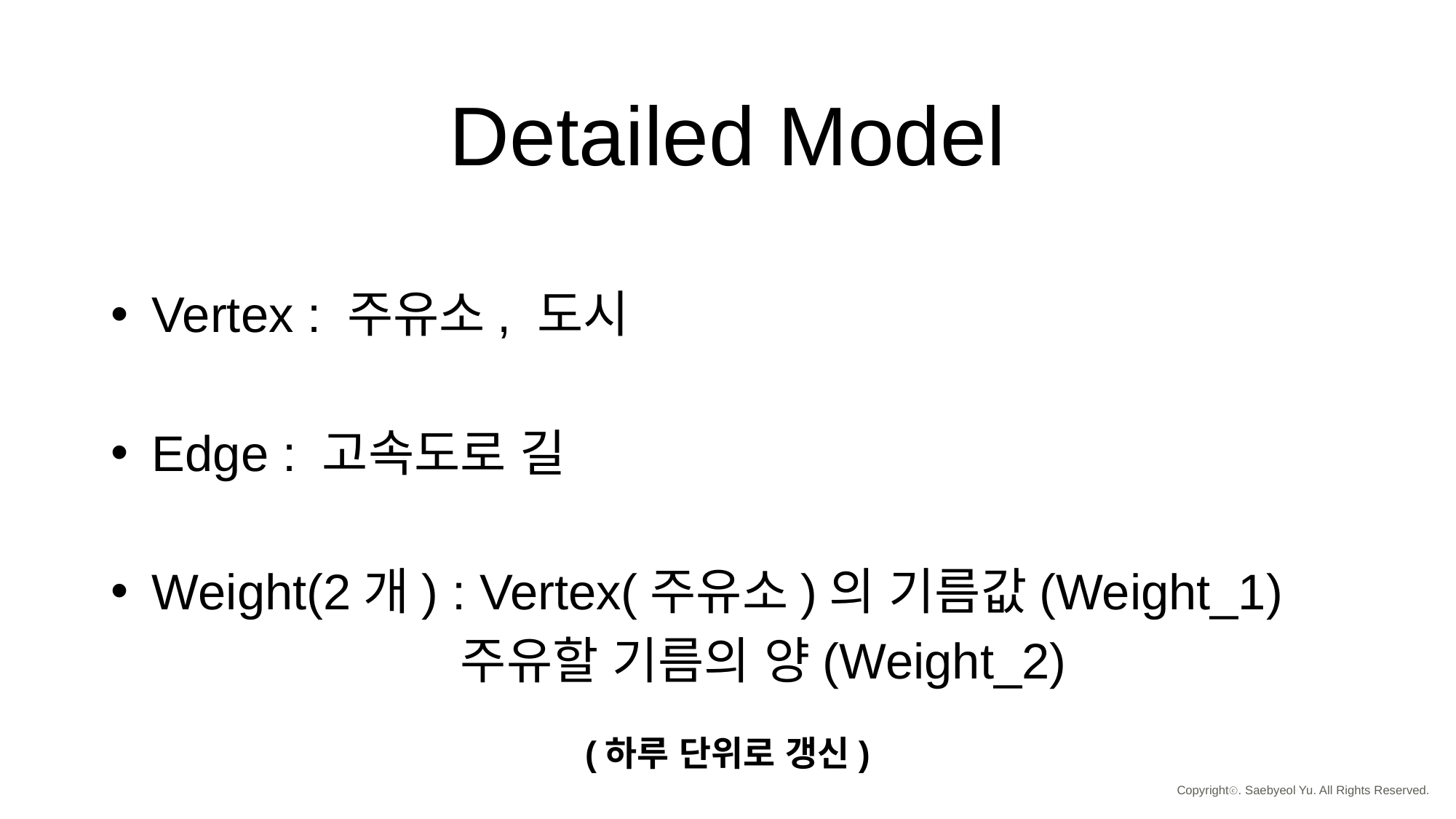

# Detailed Model

 Vertex : 주유소, 도시

 Edge : 고속도로 길

 Weight(2개) : Vertex(주유소)의 기름값(Weight_1)
                                                   주유할 기름의 양(Weight_2)

(하루 단위로 갱신)